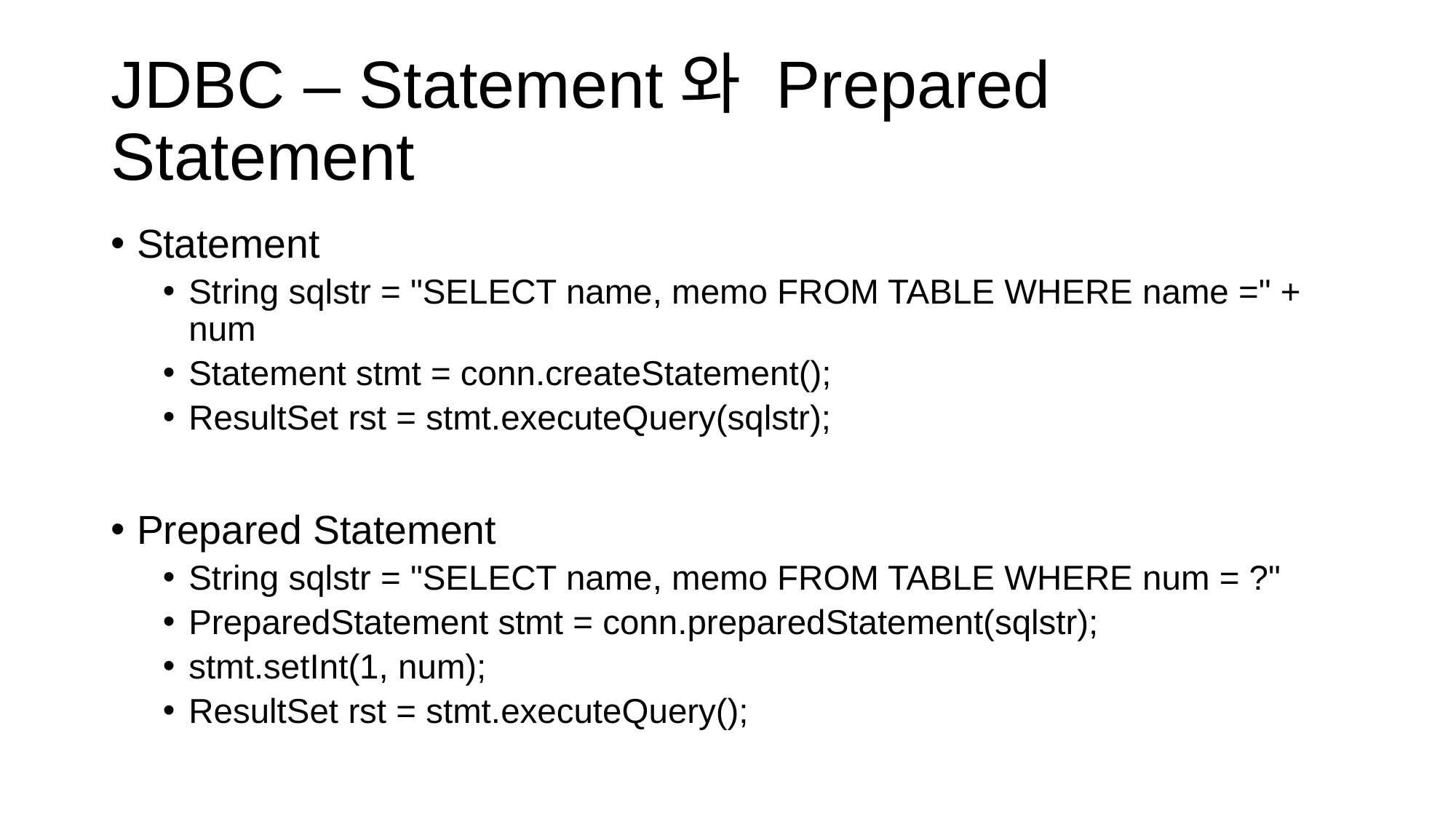

# JDBC – Statement와 Prepared Statement
Statement
String sqlstr = "SELECT name, memo FROM TABLE WHERE name =" + num
Statement stmt = conn.createStatement();
ResultSet rst = stmt.executeQuery(sqlstr);

Prepared Statement
String sqlstr = "SELECT name, memo FROM TABLE WHERE num = ?"
PreparedStatement stmt = conn.preparedStatement(sqlstr);
stmt.setInt(1, num);
ResultSet rst = stmt.executeQuery();